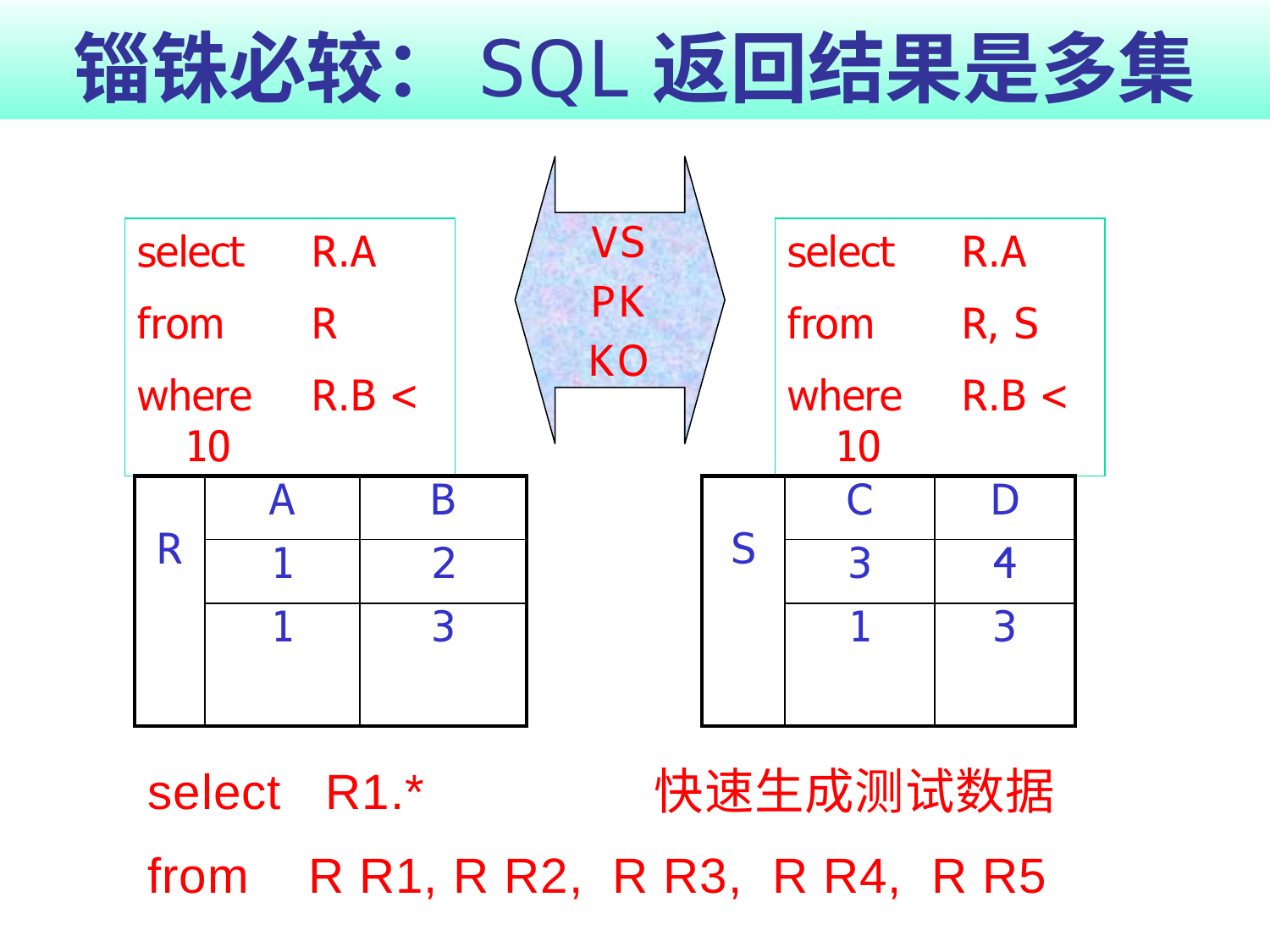

# 锱铢必较：SQL返回结果是多集

VS
PK
KO

select 	R.A
from 	R
where	R.B < 10
select 	R.A
from 	R, S
where	R.B < 10
| R | A | B |
| --- | --- | --- |
|  | 1 | 2 |
|  | 1 | 3 |
| S | C | D |
| --- | --- | --- |
|  | 3 | 4 |
|  | 1 | 3 |
select   R1.*
from    R R1, R R2,  R R3,  R R4,  R R5
快速生成测试数据